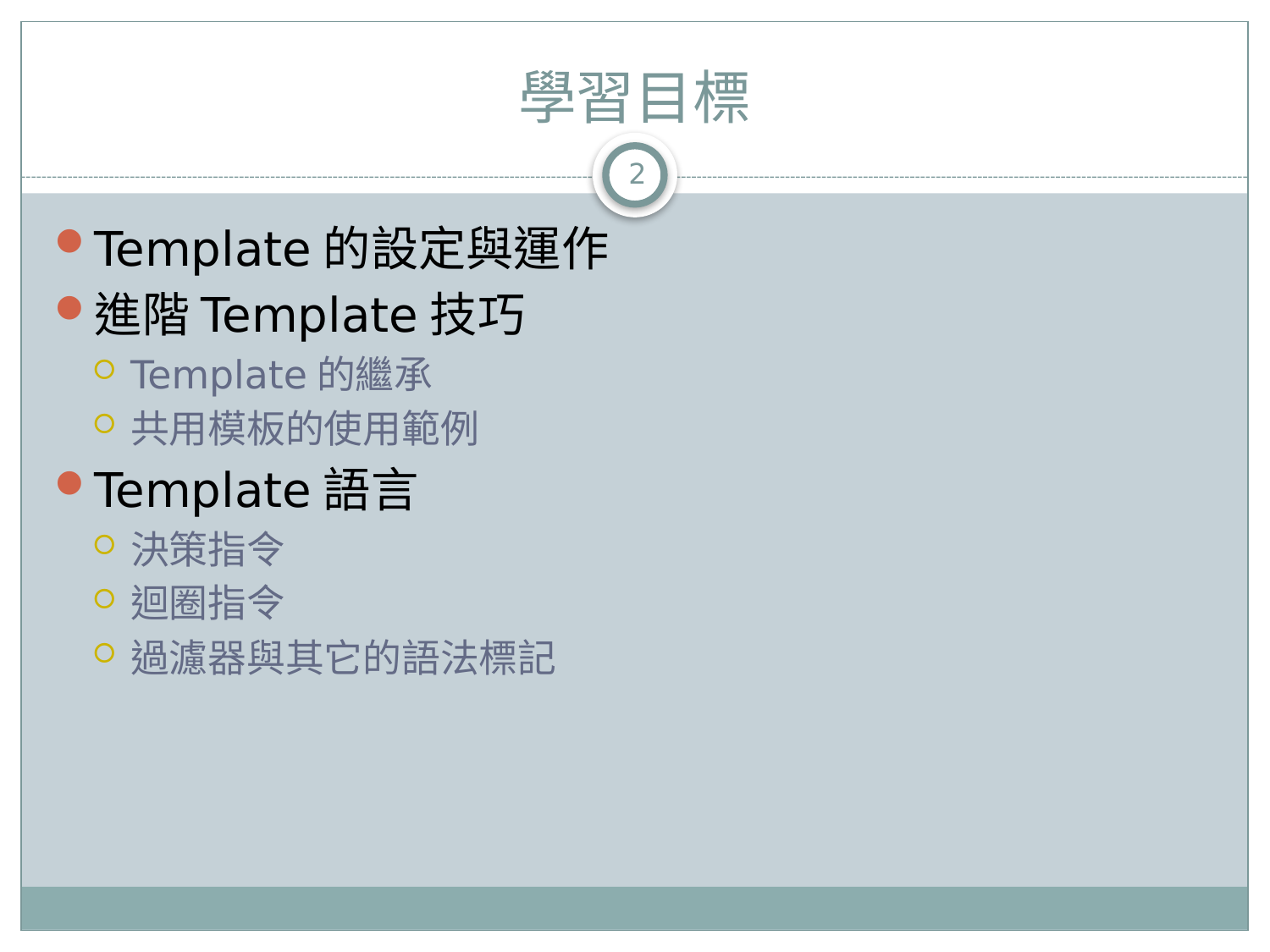

# 學習目標
2
Template的設定與運作
進階Template技巧
Template的繼承
共用模板的使用範例
Template語言
決策指令
迴圈指令
過濾器與其它的語法標記